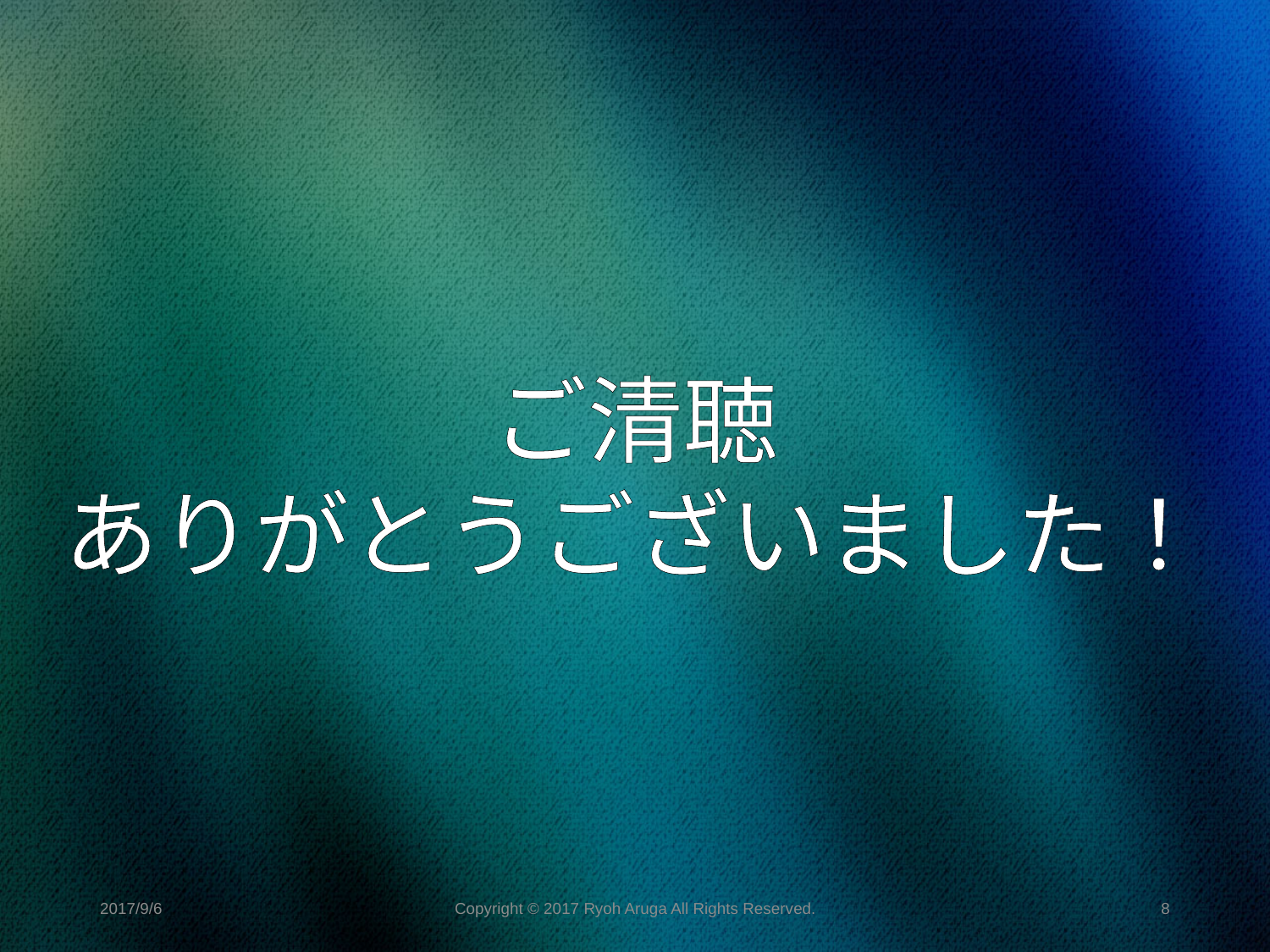

ご清聴
ありがとうございました！
2017/9/6
Copyright © 2017 Ryoh Aruga All Rights Reserved.
8